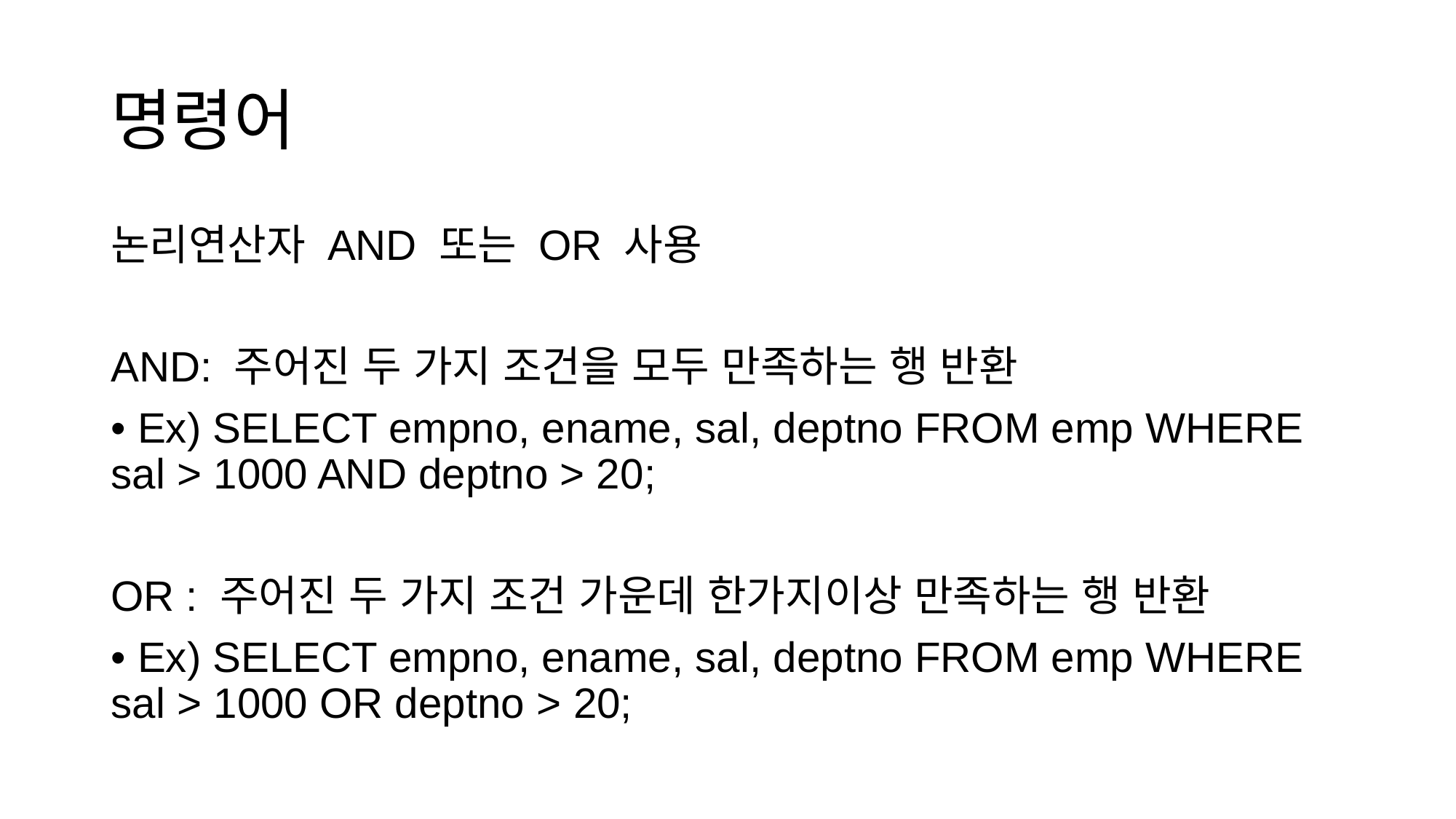

# 명령어
논리연산자 AND 또는 OR 사용

AND: 주어진 두 가지 조건을 모두 만족하는 행 반환
• Ex) SELECT empno, ename, sal, deptno FROM emp WHERE sal > 1000 AND deptno > 20;

OR : 주어진 두 가지 조건 가운데 한가지이상 만족하는 행 반환
• Ex) SELECT empno, ename, sal, deptno FROM emp WHERE sal > 1000 OR deptno > 20;